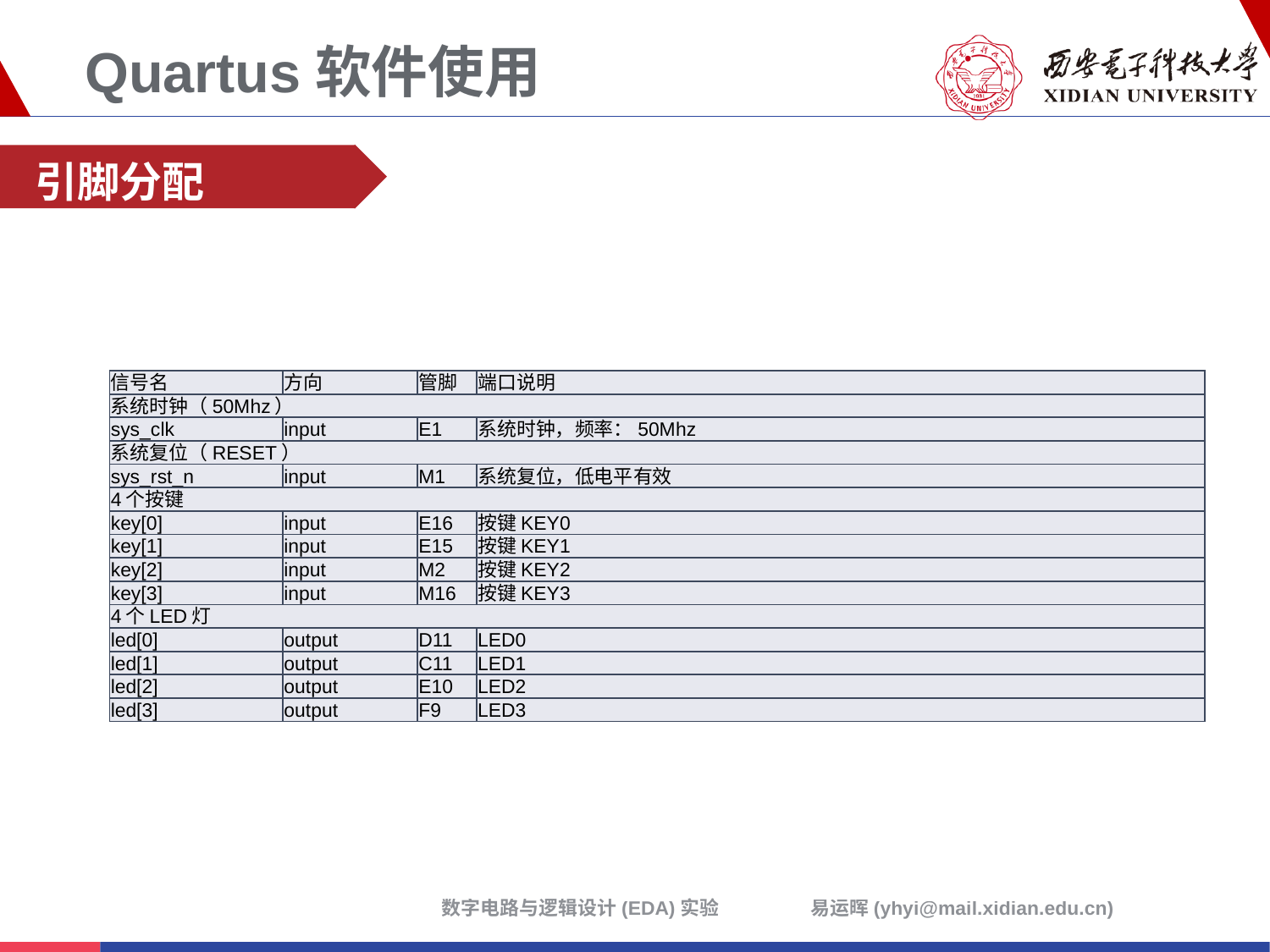

# Quartus软件使用
引脚分配
| 信号名 | 方向 | 管脚 | 端口说明 |
| --- | --- | --- | --- |
| 系统时钟（50Mhz） |  |  |  |
| sys\_clk | input | E1 | 系统时钟，频率：50Mhz |
| 系统复位（RESET） |  |  |  |
| sys\_rst\_n | input | M1 | 系统复位，低电平有效 |
| 4个按键 |  |  |  |
| key[0] | input | E16 | 按键KEY0 |
| key[1] | input | E15 | 按键KEY1 |
| key[2] | input | M2 | 按键KEY2 |
| key[3] | input | M16 | 按键KEY3 |
| 4个LED灯 |  |  |  |
| led[0] | output | D11 | LED0 |
| led[1] | output | C11 | LED1 |
| led[2] | output | E10 | LED2 |
| led[3] | output | F9 | LED3 |